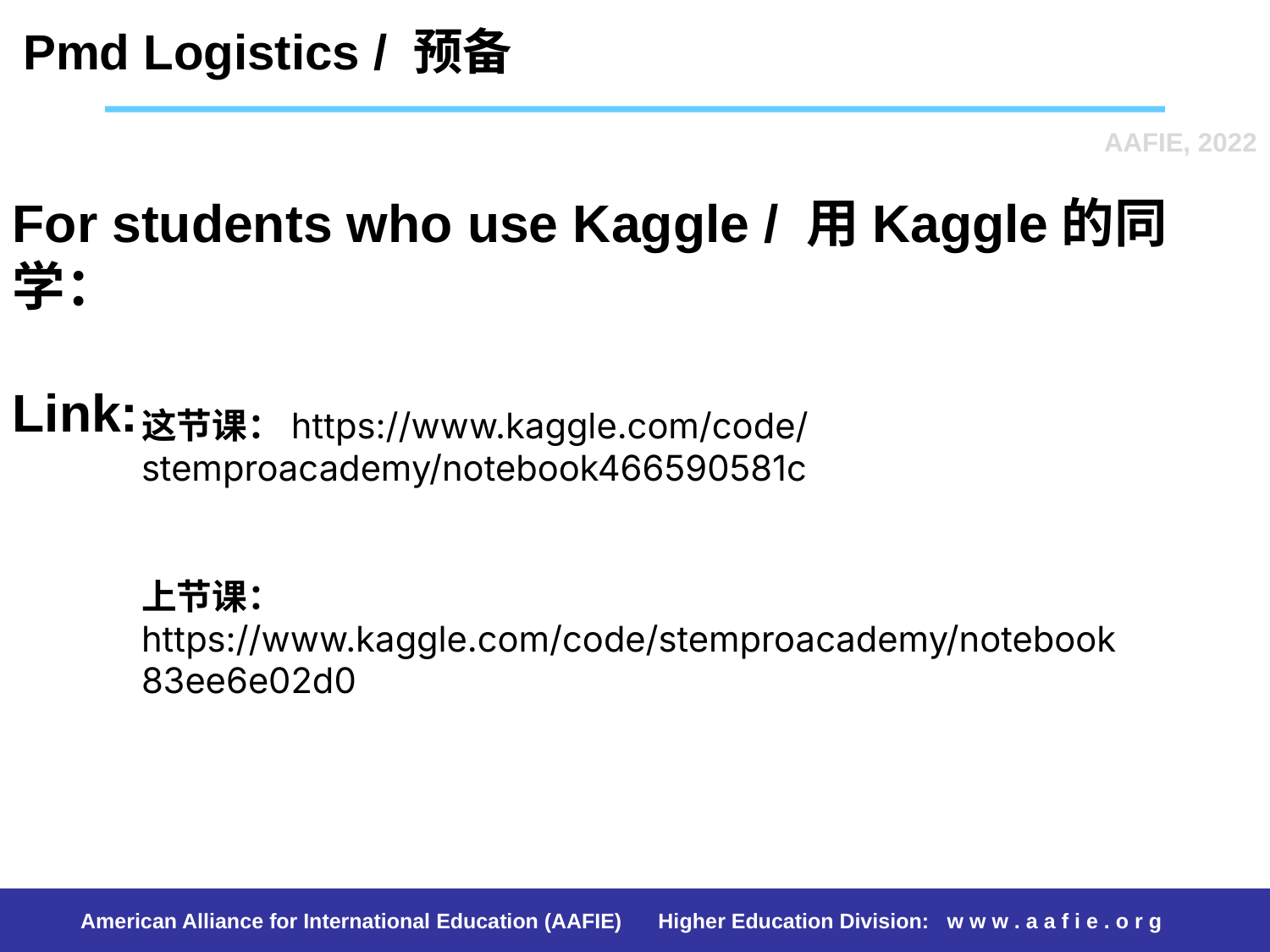

Pmd Logistics / 预备
AAFIE, 2022
# For students who use Kaggle / 用Kaggle的同学： Link:
这节课：https://www.kaggle.com/code/stemproacademy/notebook466590581c
上节课： https://www.kaggle.com/code/stemproacademy/notebook83ee6e02d0